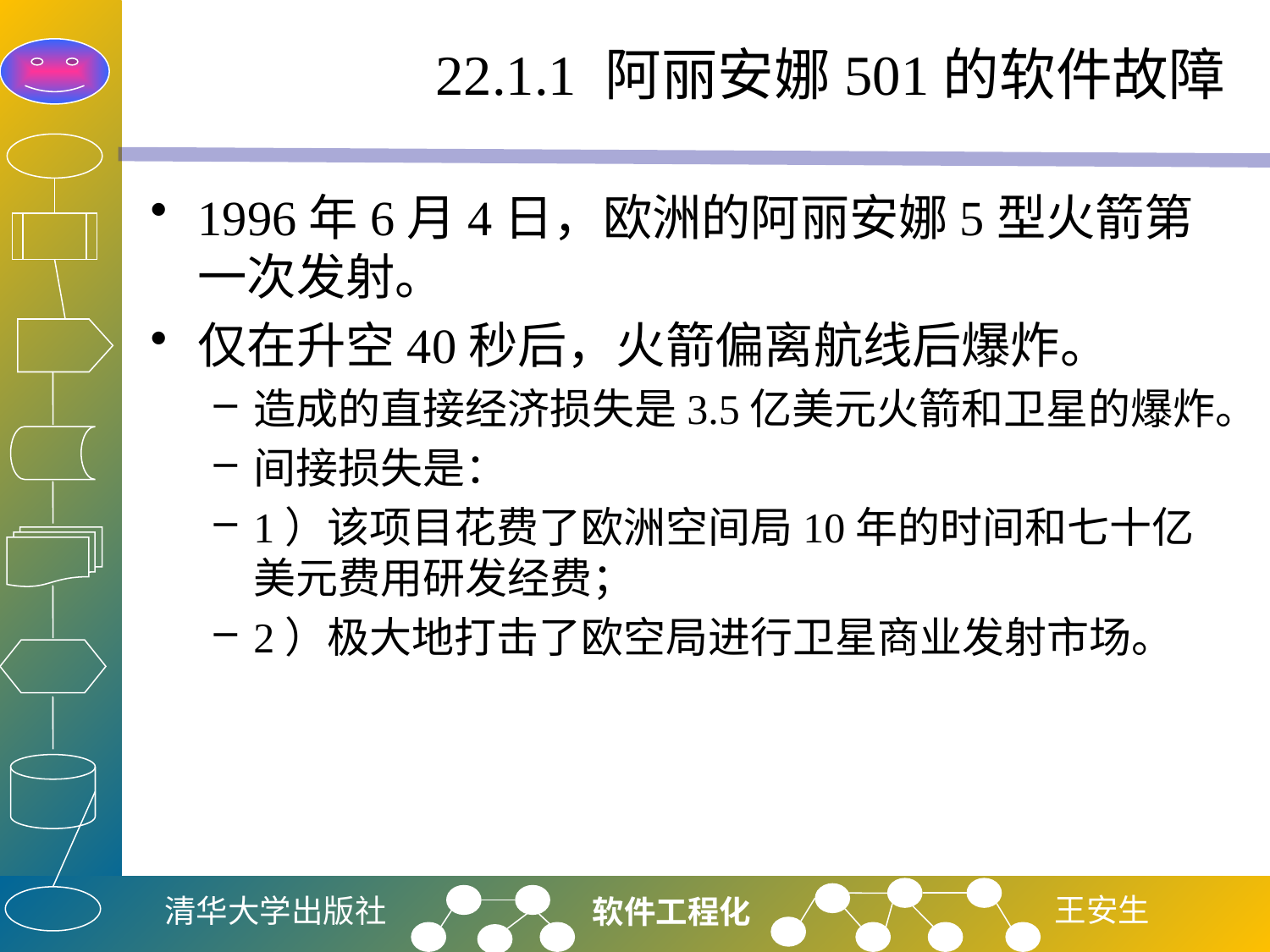

# 22.1.1 阿丽安娜501的软件故障
1996年6月4日，欧洲的阿丽安娜5型火箭第一次发射。
仅在升空40秒后，火箭偏离航线后爆炸。
造成的直接经济损失是3.5亿美元火箭和卫星的爆炸。
间接损失是：
1）该项目花费了欧洲空间局10年的时间和七十亿美元费用研发经费；
2）极大地打击了欧空局进行卫星商业发射市场。